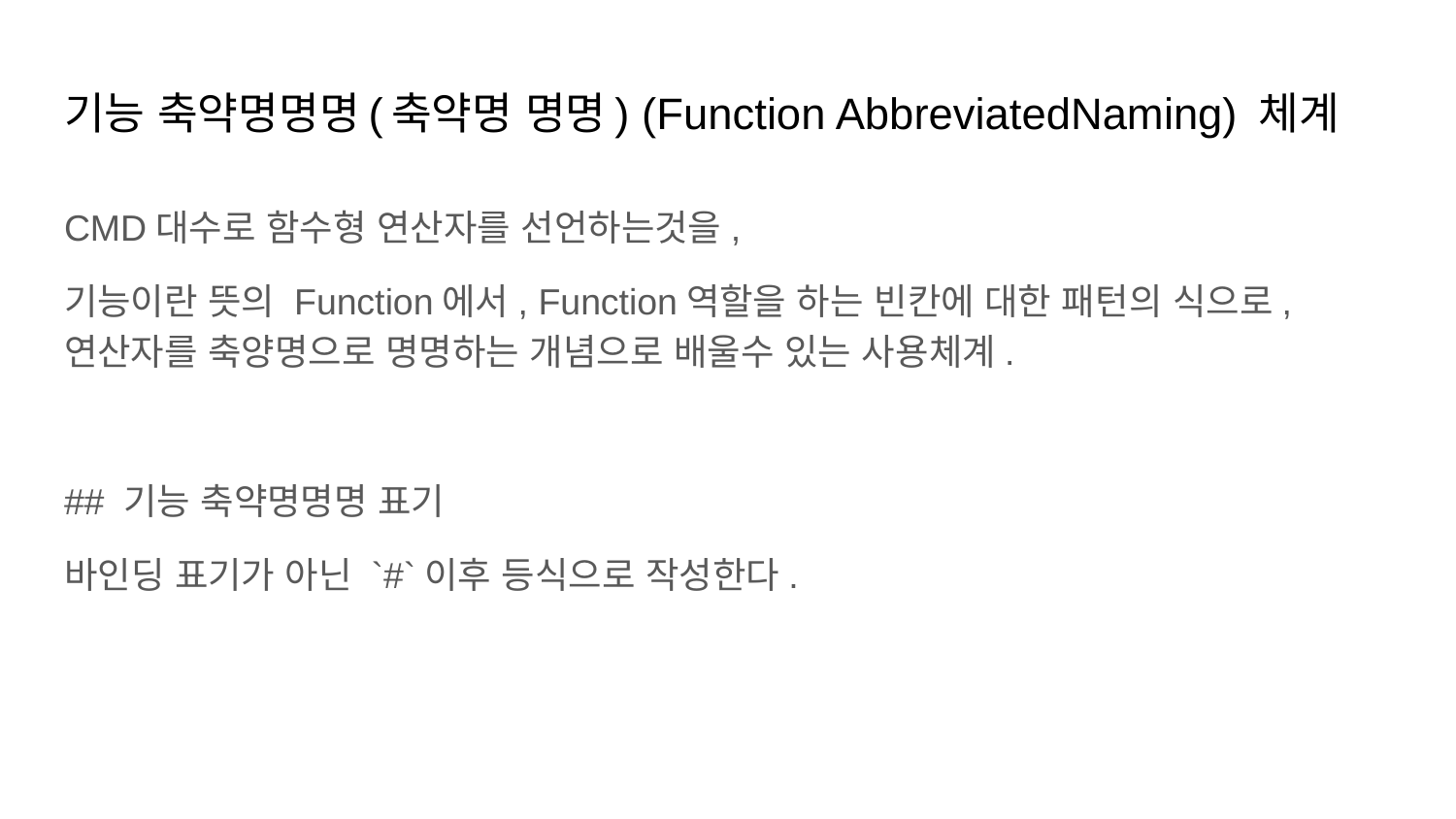

# 기능 축약명명명(축약명 명명) (Function AbbreviatedNaming) 체계
CMD대수로 함수형 연산자를 선언하는것을,
기능이란 뜻의 Function에서, Function역할을 하는 빈칸에 대한 패턴의 식으로, 연산자를 축양명으로 명명하는 개념으로 배울수 있는 사용체계.

## 기능 축약명명명 표기
바인딩 표기가 아닌 `#`이후 등식으로 작성한다.